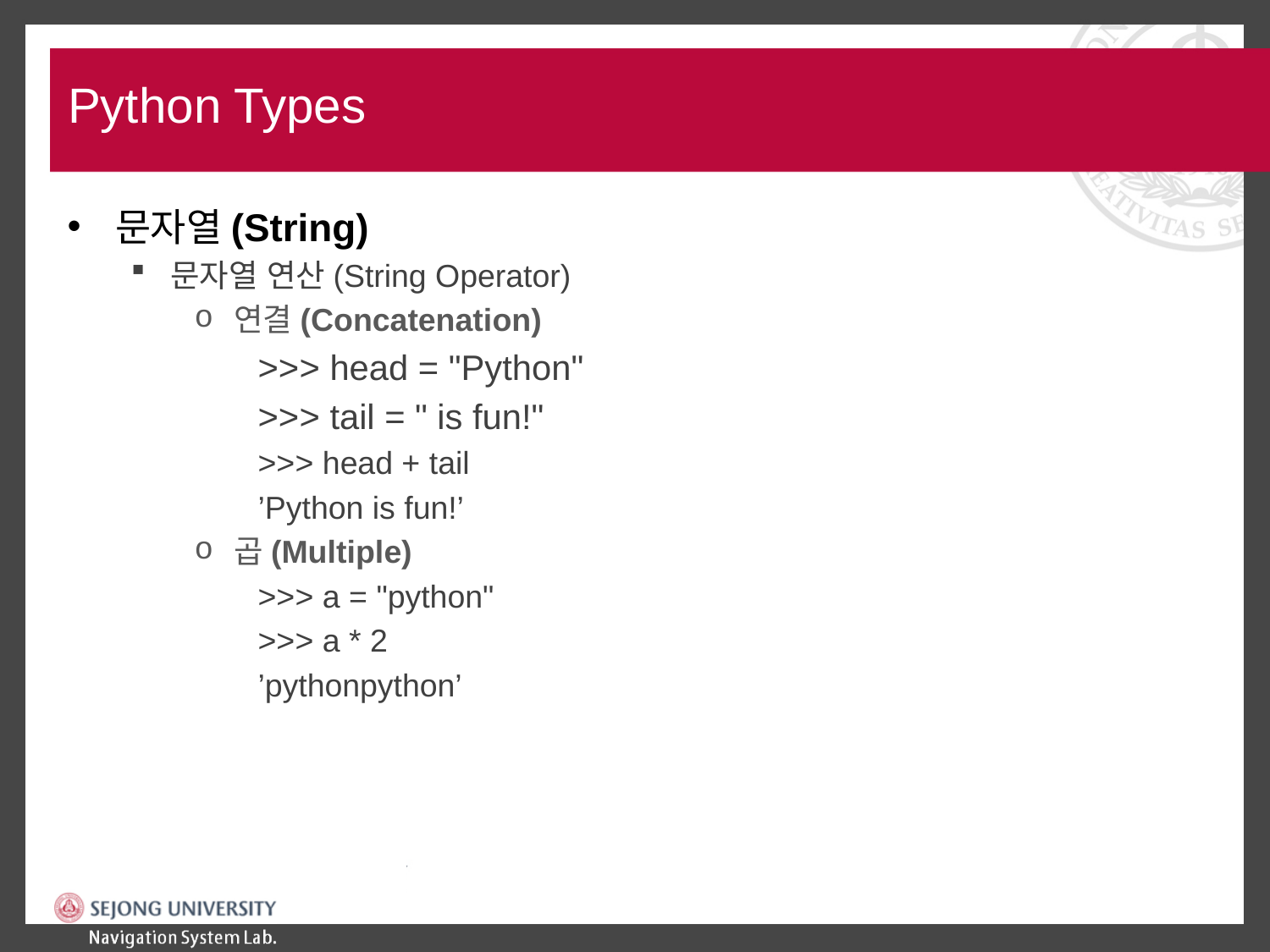

# Python Types
문자열(String)
문자열 연산(String Operator)
연결(Concatenation)
>>> head = "Python"
>>> tail = " is fun!"
>>> head + tail
’Python is fun!’
곱(Multiple)
>>> a = "python"
>>> a * 2
’pythonpython’